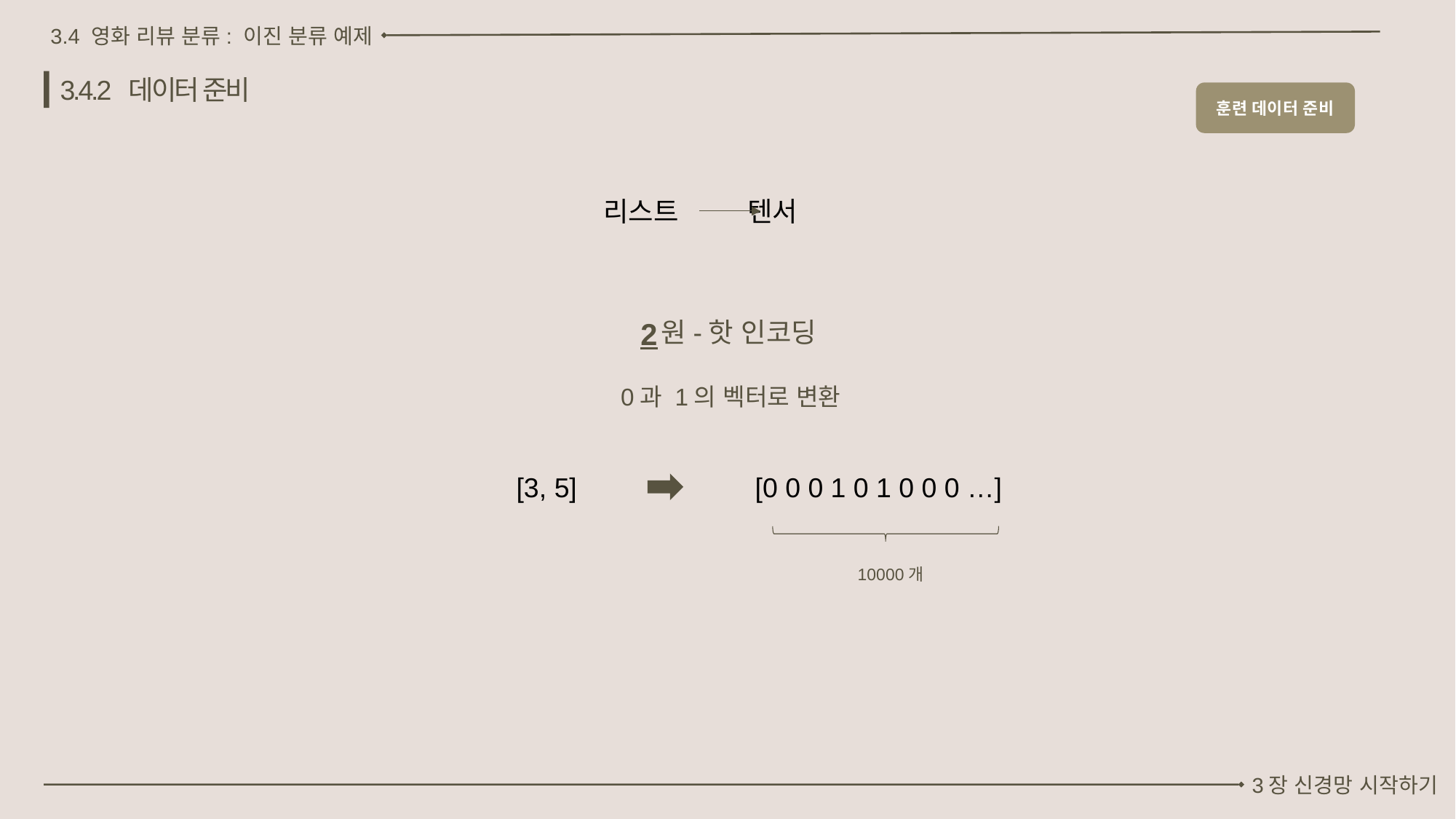

3.4 영화 리뷰 분류: 이진 분류 예제
3.4.2  데이터 준비

훈련 데이터 준비
리스트         텐서
원-핫 인코딩
2
0과 1의 벡터로 변환

[3, 5]
[0 0 0 1 0 1 0 0 0 …]

10000개
3장 신경망 시작하기